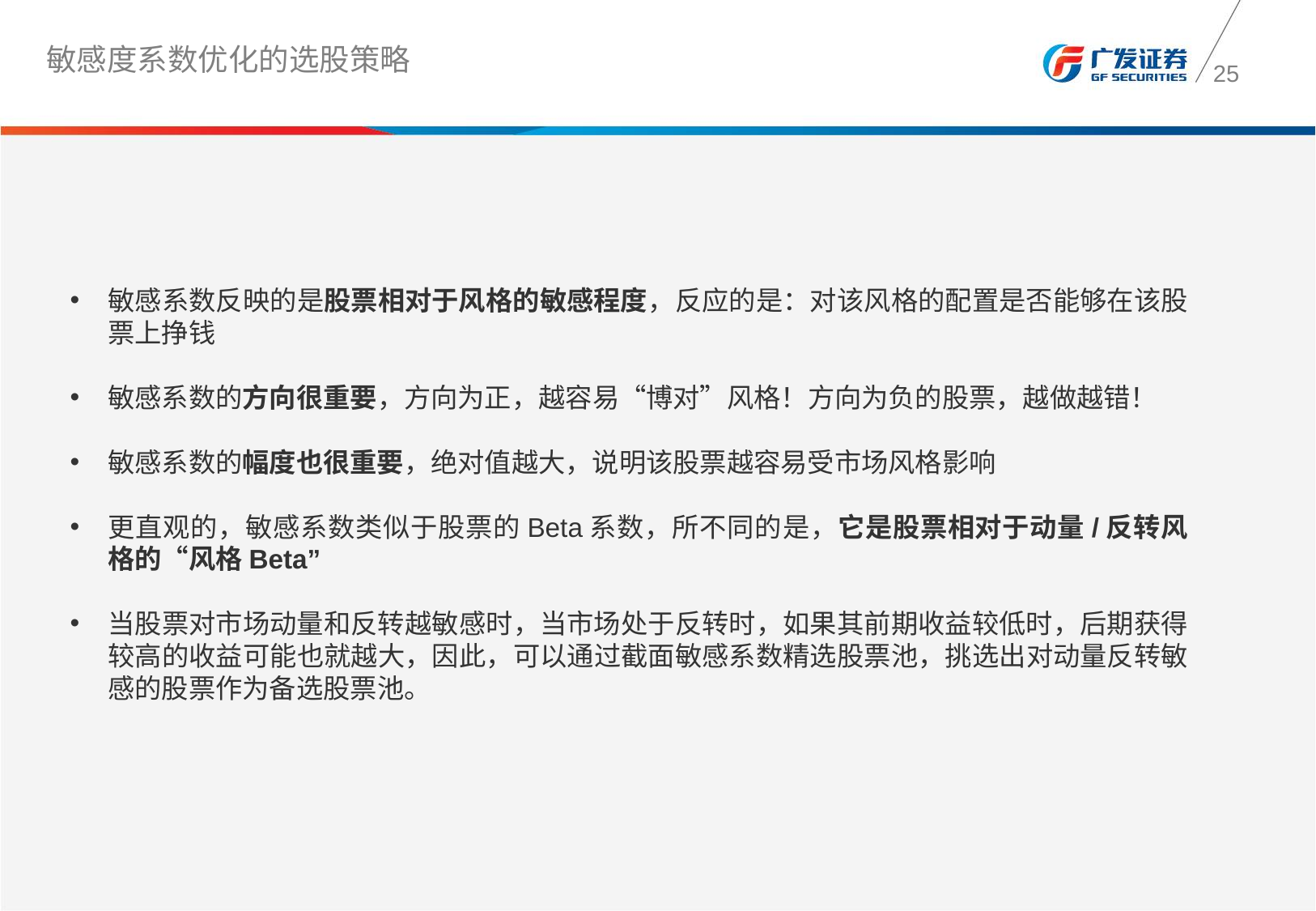

敏感度系数优化的选股策略
25
敏感系数反映的是股票相对于风格的敏感程度，反应的是：对该风格的配置是否能够在该股票上挣钱

敏感系数的方向很重要，方向为正，越容易“博对”风格！方向为负的股票，越做越错！

敏感系数的幅度也很重要，绝对值越大，说明该股票越容易受市场风格影响

更直观的，敏感系数类似于股票的Beta系数，所不同的是，它是股票相对于动量/反转风格的“风格Beta”

当股票对市场动量和反转越敏感时，当市场处于反转时，如果其前期收益较低时，后期获得较高的收益可能也就越大，因此，可以通过截面敏感系数精选股票池，挑选出对动量反转敏感的股票作为备选股票池。